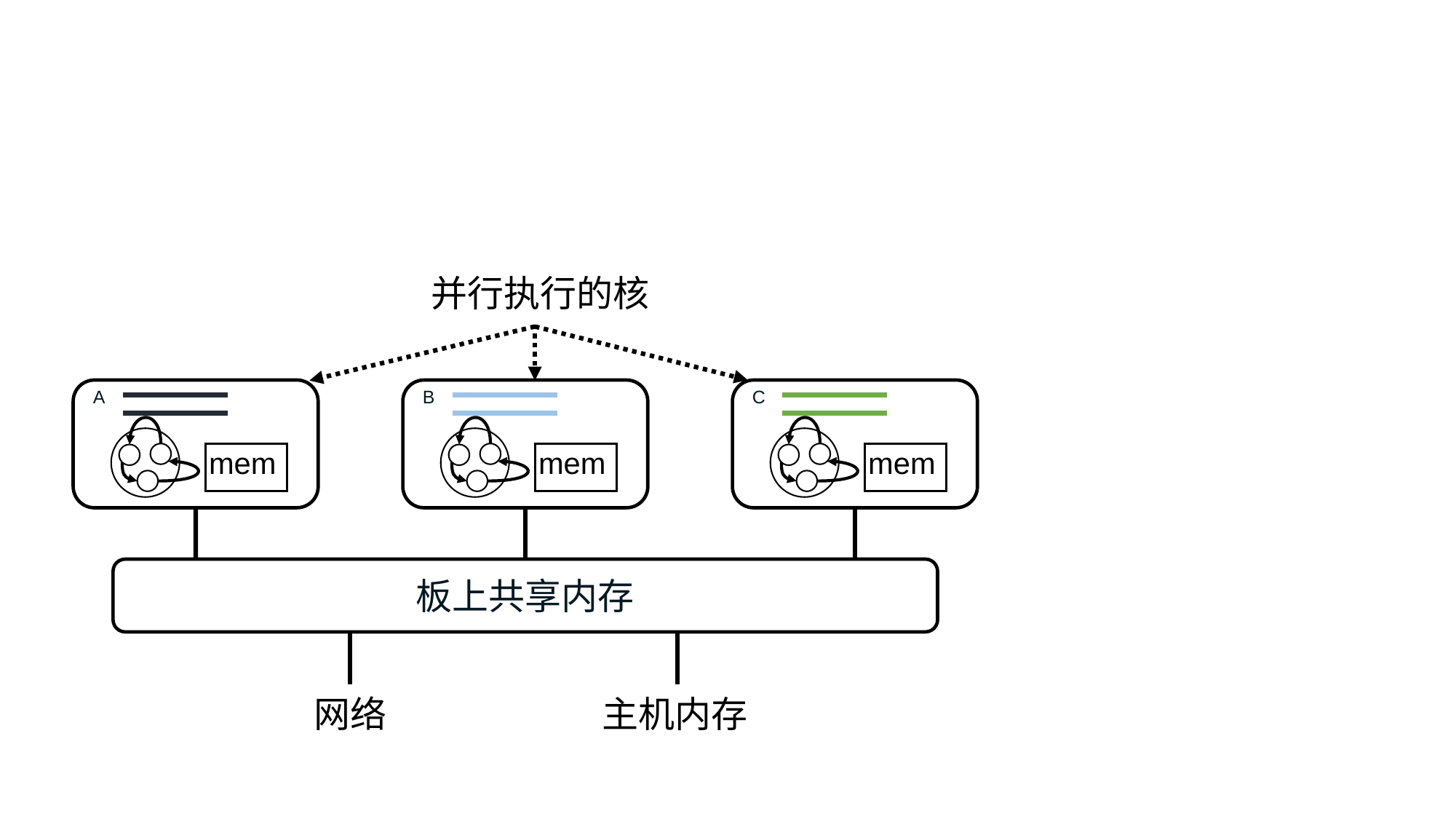

#
并行执行的核

 A
 B
 C

mem
mem
mem

板上共享内存
网络
主机内存